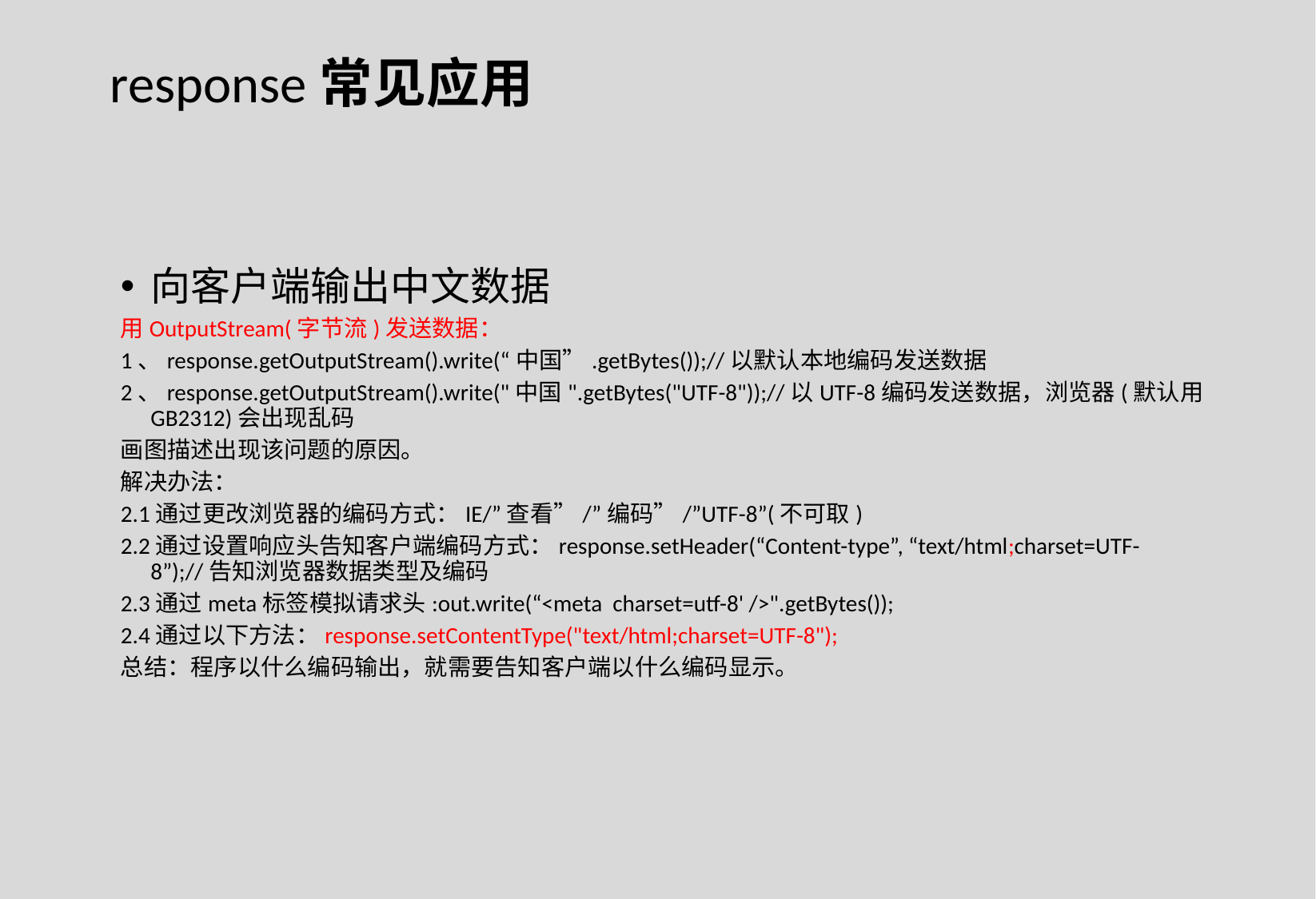

response常见应用
向客户端输出中文数据
用OutputStream(字节流)发送数据：
1、response.getOutputStream().write(“中国”.getBytes());//以默认本地编码发送数据
2、response.getOutputStream().write("中国".getBytes("UTF-8"));//以UTF-8编码发送数据，浏览器(默认用GB2312)会出现乱码
画图描述出现该问题的原因。
解决办法：
2.1通过更改浏览器的编码方式：IE/”查看”/”编码”/”UTF-8”(不可取)
2.2通过设置响应头告知客户端编码方式：response.setHeader(“Content-type”, “text/html;charset=UTF-8”);//告知浏览器数据类型及编码
2.3通过meta标签模拟请求头:out.write(“<meta  charset=utf-8' />".getBytes());
2.4通过以下方法：response.setContentType("text/html;charset=UTF-8");
总结：程序以什么编码输出，就需要告知客户端以什么编码显示。